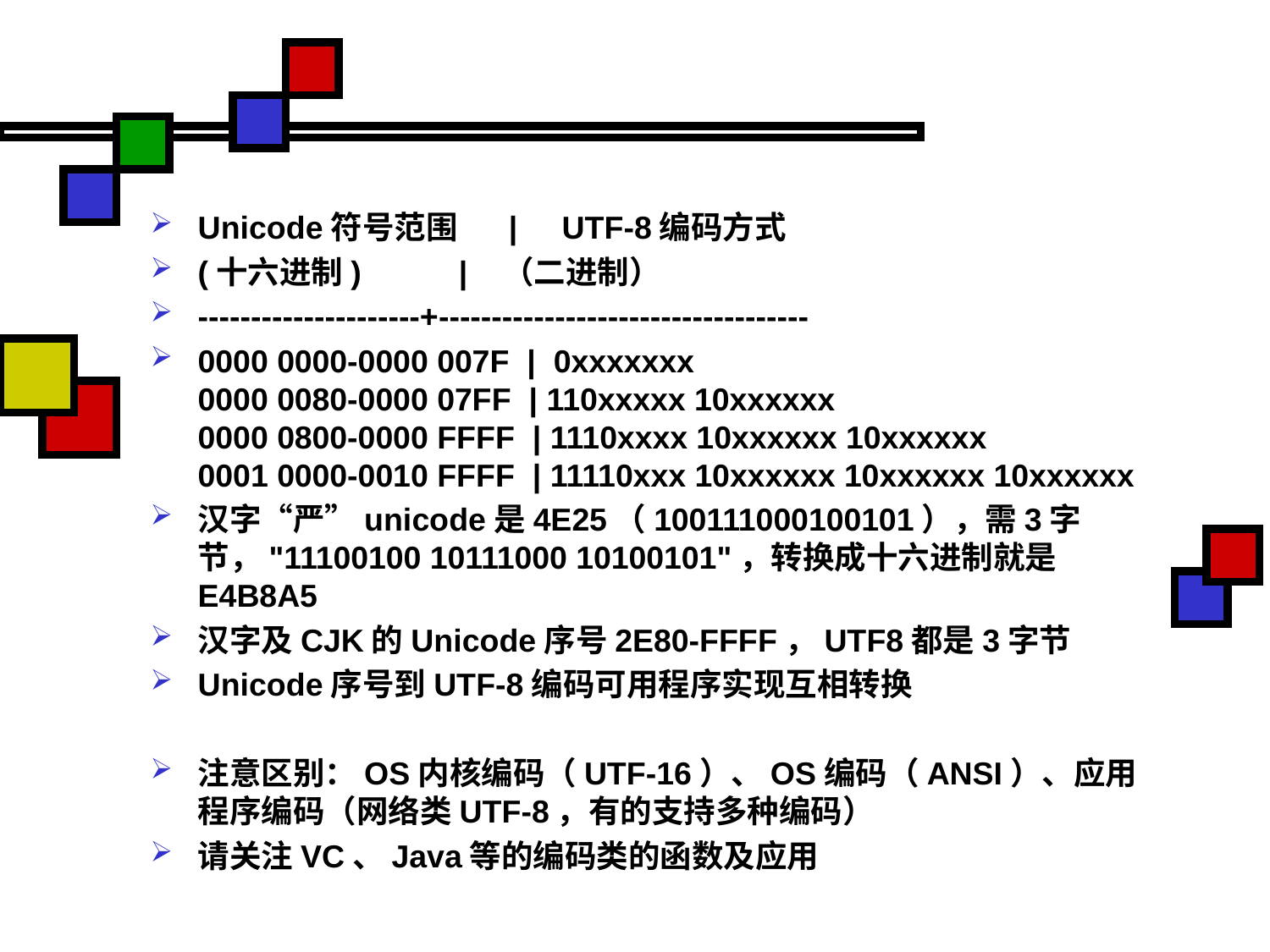

#
Unicode符号范围      |     UTF-8编码方式
(十六进制)           |   （二进制）
---------------------+-----------------------------------
0000 0000-0000 007F  |  0xxxxxxx
0000 0080-0000 07FF  | 110xxxxx 10xxxxxx
0000 0800-0000 FFFF  | 1110xxxx 10xxxxxx 10xxxxxx
0001 0000-0010 FFFF  | 11110xxx 10xxxxxx 10xxxxxx 10xxxxxx
汉字“严”unicode是4E25（100111000100101），需3字节，"11100100 10111000 10100101"，转换成十六进制就是E4B8A5
汉字及CJK的Unicode序号2E80-FFFF，UTF8都是3字节
Unicode序号到UTF-8编码可用程序实现互相转换

注意区别：OS内核编码（UTF-16）、OS编码（ANSI）、应用程序编码（网络类UTF-8，有的支持多种编码）
请关注VC、Java等的编码类的函数及应用